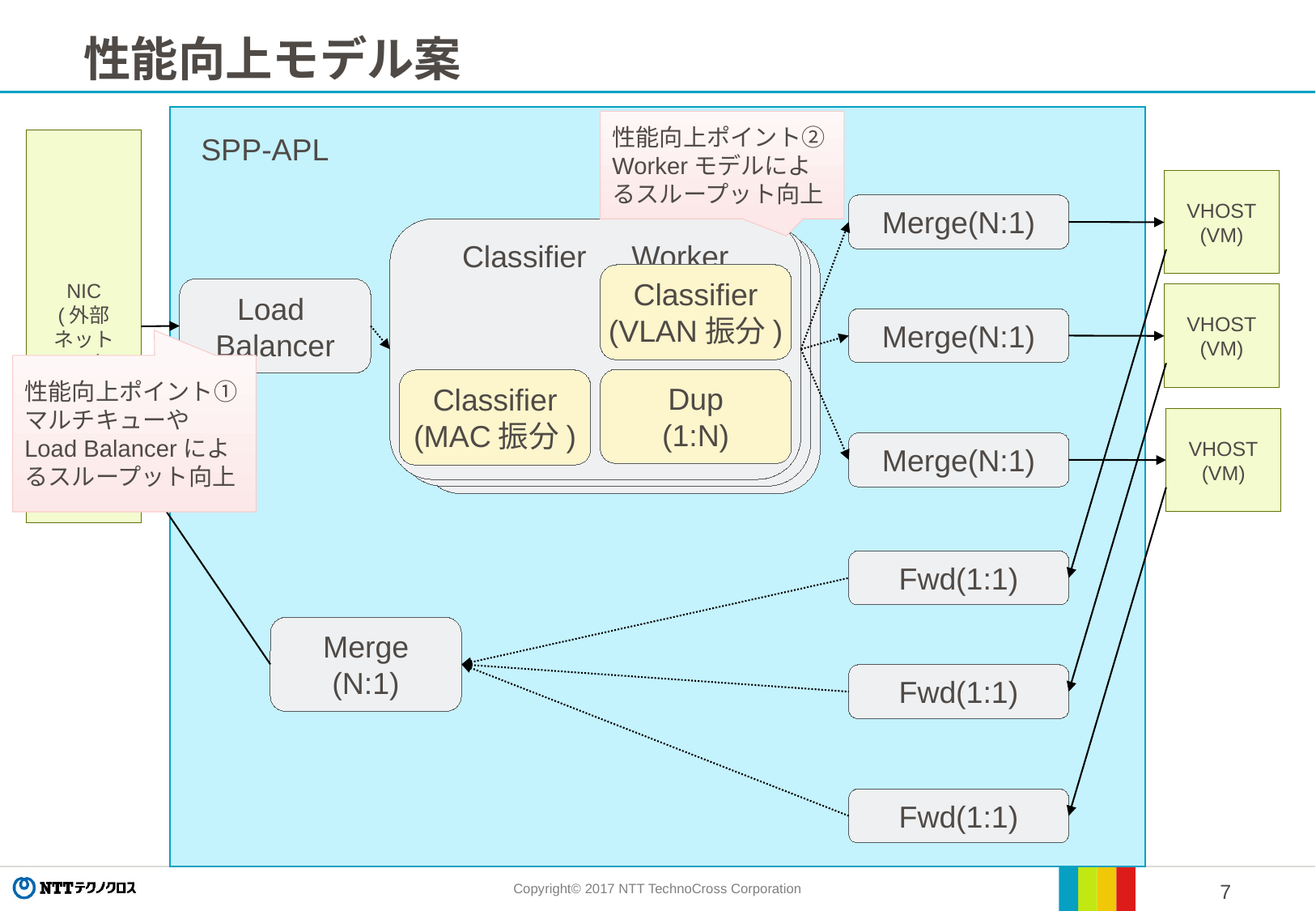

# 性能向上モデル案

性能向上ポイント②
Workerモデルによるスループット向上
SPP-APL
NIC
(外部ネットワーク)
VHOST
(VM)
Merge(N:1)
Classifier　Worker
Worker
Worker
Classifier
(VLAN振分)
Load  Balancer
VHOST
(VM)
Merge(N:1)
性能向上ポイント①
マルチキューやLoad Balancerによるスループット向上
Dup
(1:N)
Classifier
(MAC振分)
VHOST
(VM)
Merge(N:1)
Fwd(1:1)
Merge
(N:1)
Fwd(1:1)
Fwd(1:1)